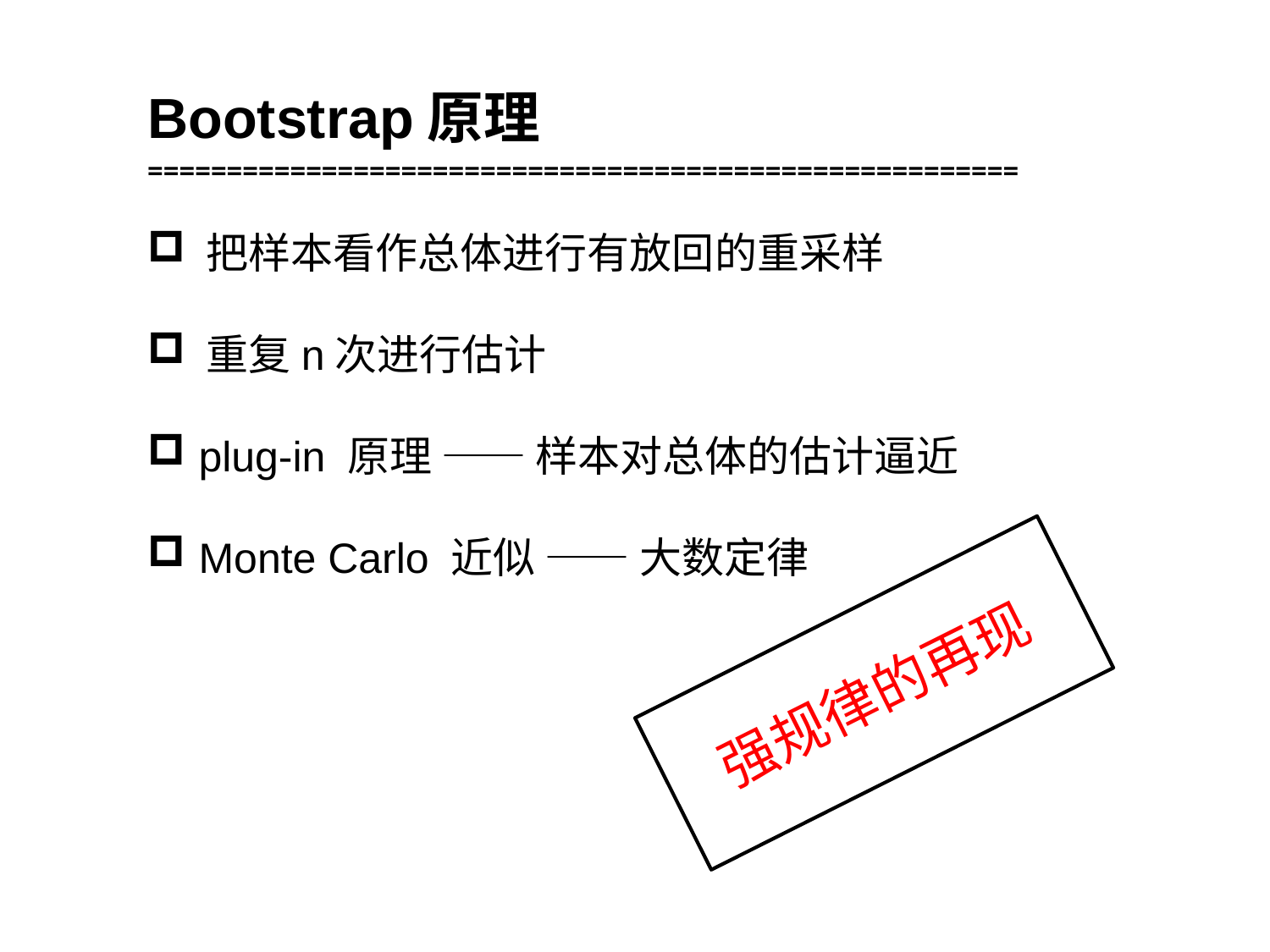

Bootstrap原理
=======================================================

 把样本看作总体进行有放回的重采样

 重复n次进行估计

 plug-in 原理 —— 样本对总体的估计逼近

 Monte Carlo 近似 —— 大数定律
强规律的再现